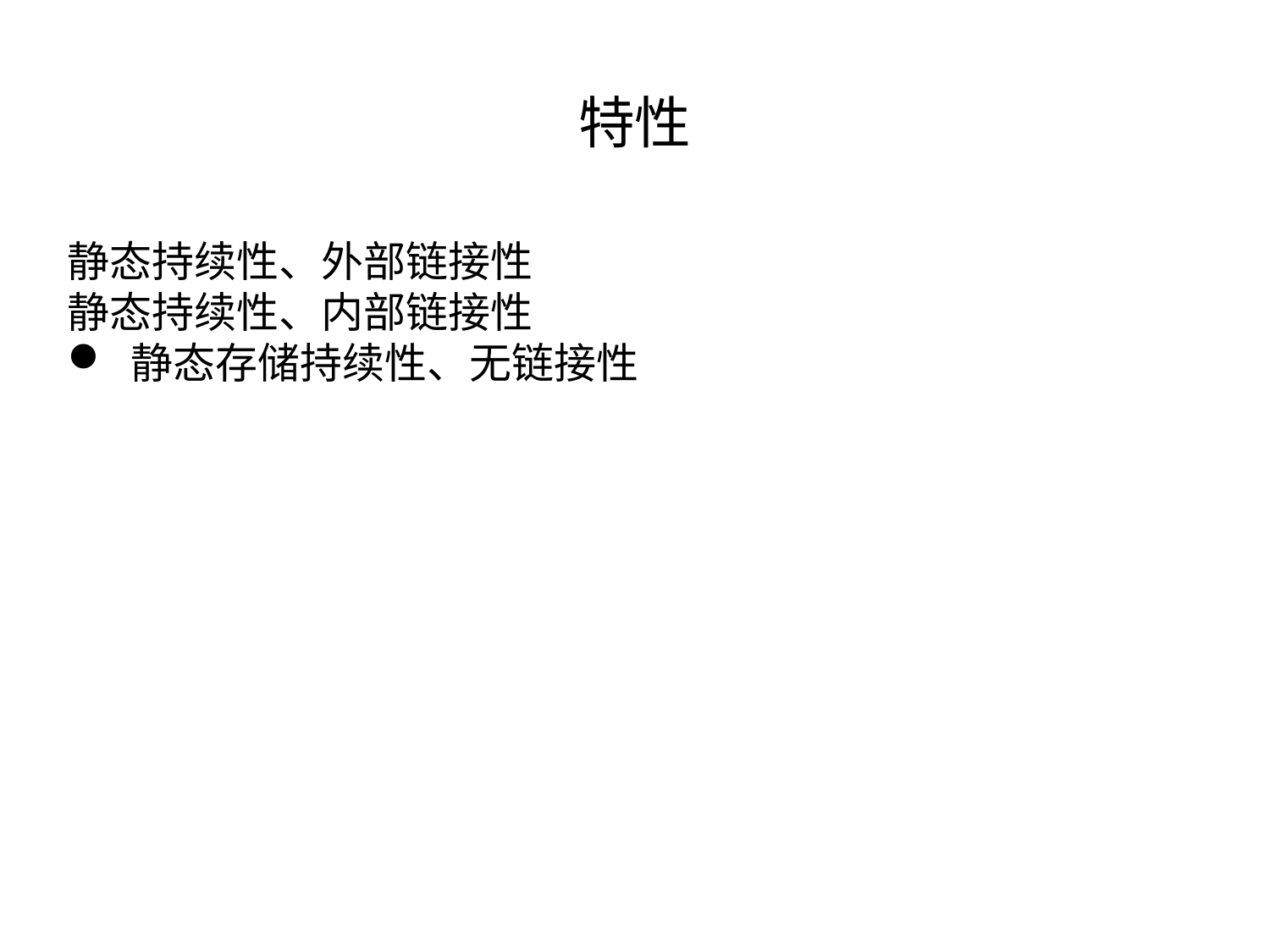

特性
静态持续性、外部链接性
静态持续性、内部链接性
静态存储持续性、无链接性